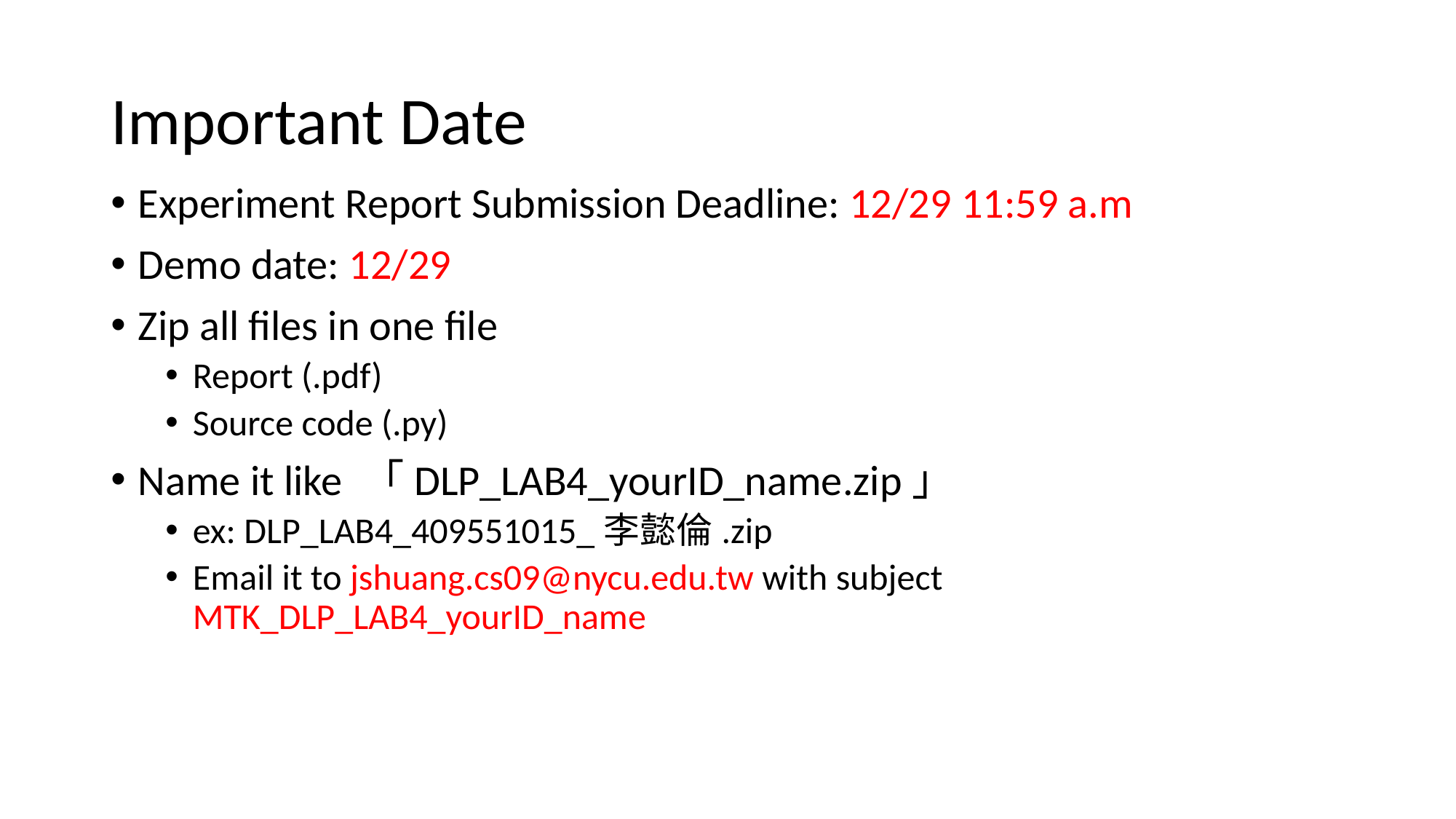

# Important Date
Experiment Report Submission Deadline: 12/29 11:59 a.m
Demo date: 12/29
Zip all files in one file
Report (.pdf)
Source code (.py)
Name it like 「DLP_LAB4_yourID_name.zip」
ex: DLP_LAB4_409551015_李懿倫.zip
Email it to jshuang.cs09@nycu.edu.tw with subject MTK_DLP_LAB4_yourID_name